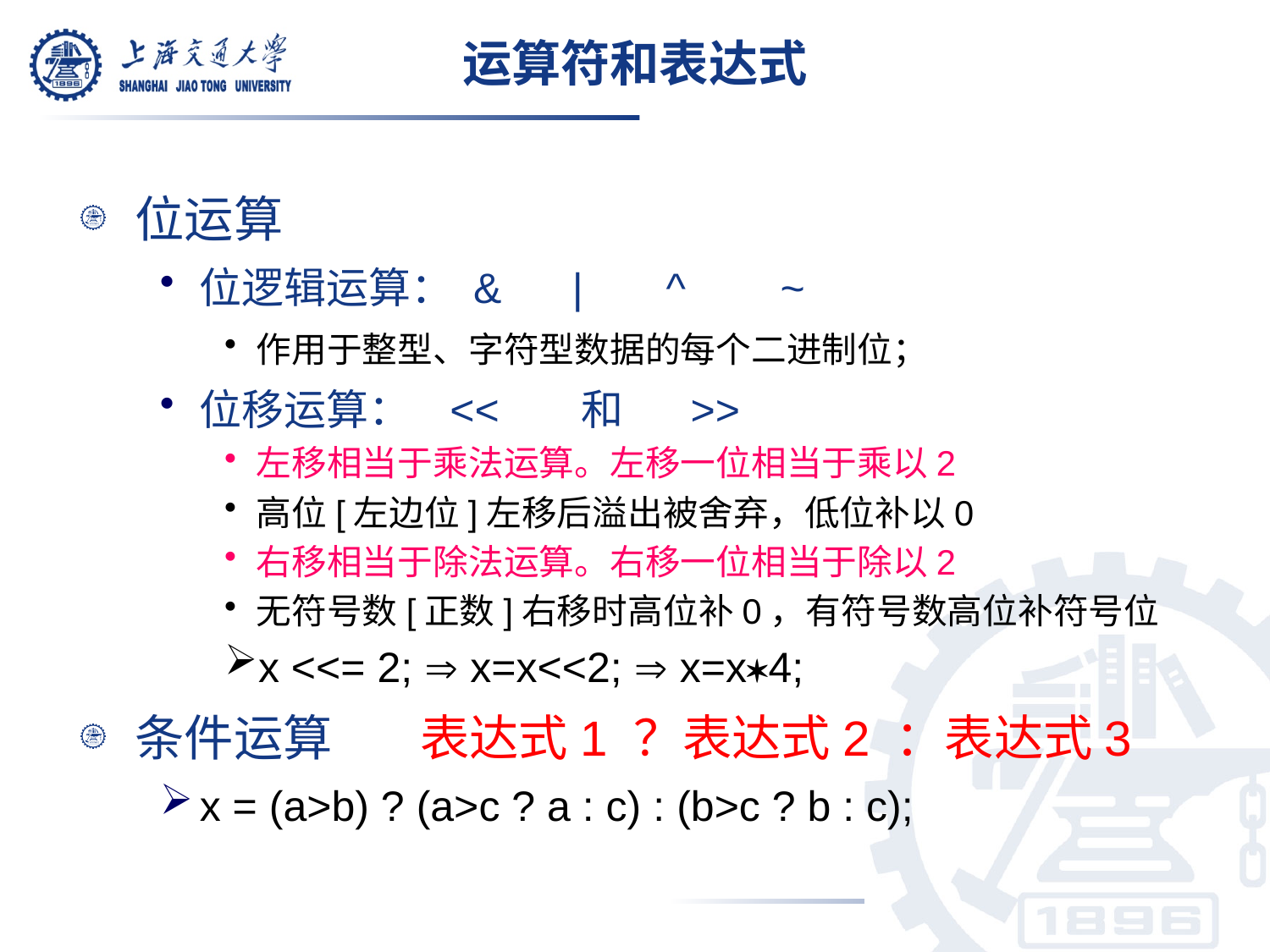

# 运算符和表达式
位运算
位逻辑运算： &      |       ^        ~
作用于整型、字符型数据的每个二进制位；
位移运算：   <<      和      >>
左移相当于乘法运算。左移一位相当于乘以2
高位[左边位]左移后溢出被舍弃，低位补以0
右移相当于除法运算。右移一位相当于除以2
无符号数[正数]右移时高位补0，有符号数高位补符号位
x <<= 2; ⇒ x=x<<2; ⇒ x=x∗4;
条件运算        表达式1 ？表达式2 ：表达式3
x = (a>b) ? (a>c ? a : c) : (b>c ? b : c);